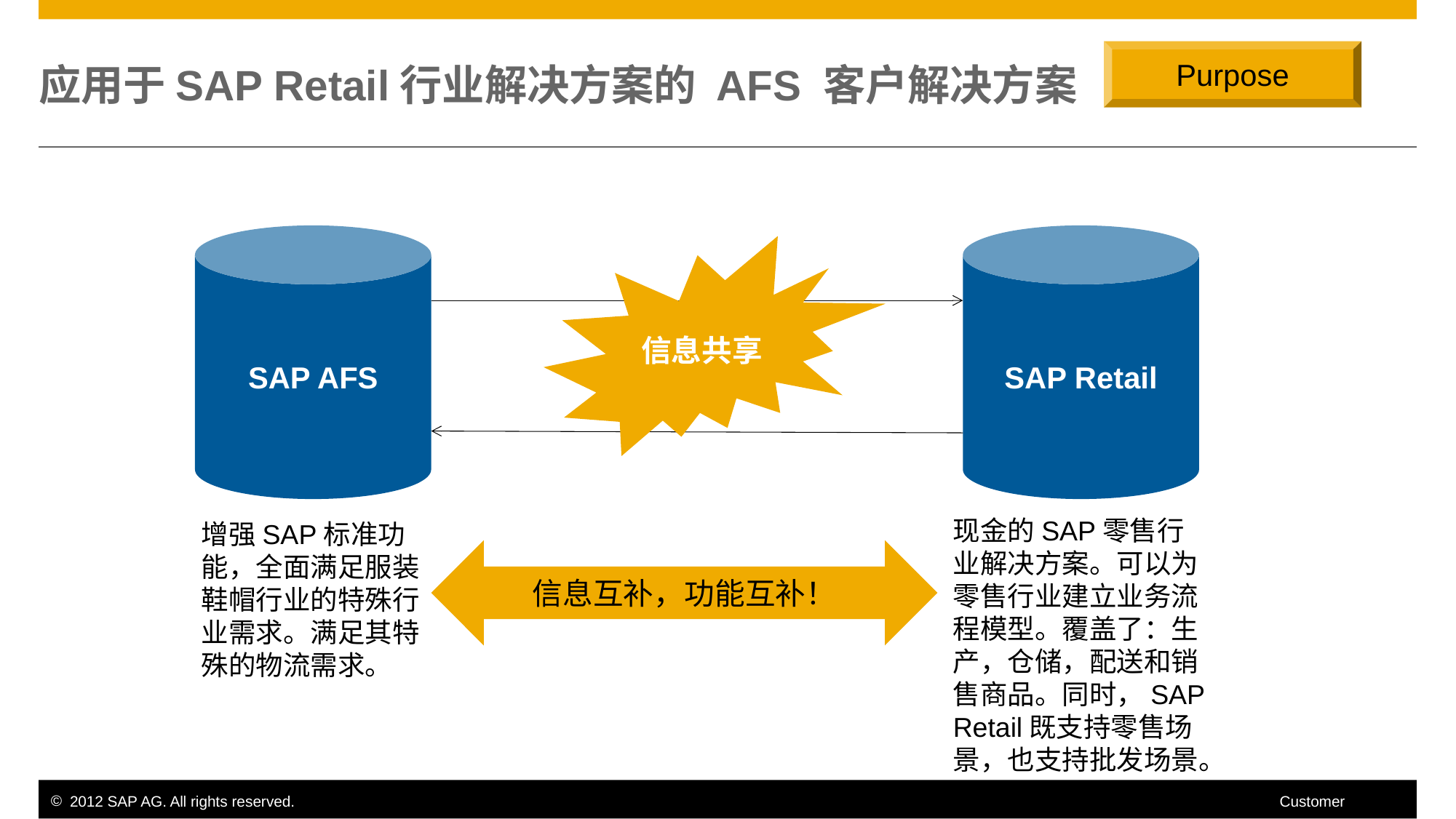

# 应用于SAP Retail行业解决方案的 AFS 客户解决方案
Purpose
SAP Retail
SAP AFS
信息共享
现金的SAP零售行业解决方案。可以为零售行业建立业务流程模型。覆盖了：生产，仓储，配送和销售商品。同时，SAP Retail既支持零售场景，也支持批发场景。
增强SAP标准功能，全面满足服装鞋帽行业的特殊行业需求。满足其特殊的物流需求。
信息互补，功能互补！